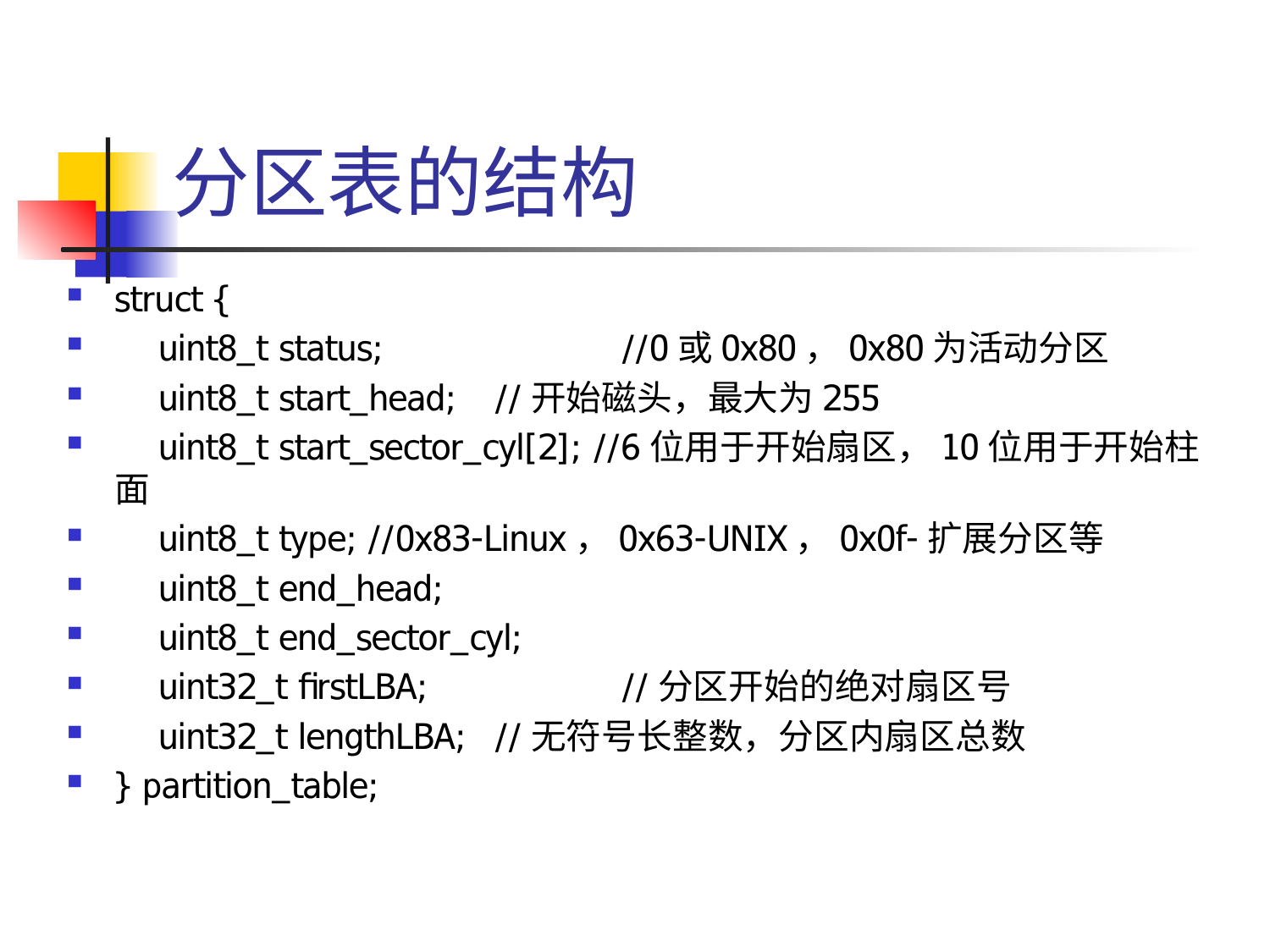

# 分区表的结构
struct {
    uint8_t status;		//0或0x80，0x80为活动分区
    uint8_t start_head;	//开始磁头，最大为255
    uint8_t start_sector_cyl[2]; //6位用于开始扇区，10位用于开始柱面
    uint8_t type;	//0x83-Linux，0x63-UNIX，0x0f-扩展分区等
    uint8_t end_head;
    uint8_t end_sector_cyl;
    uint32_t firstLBA;		//分区开始的绝对扇区号
    uint32_t lengthLBA;	//无符号长整数，分区内扇区总数
} partition_table;